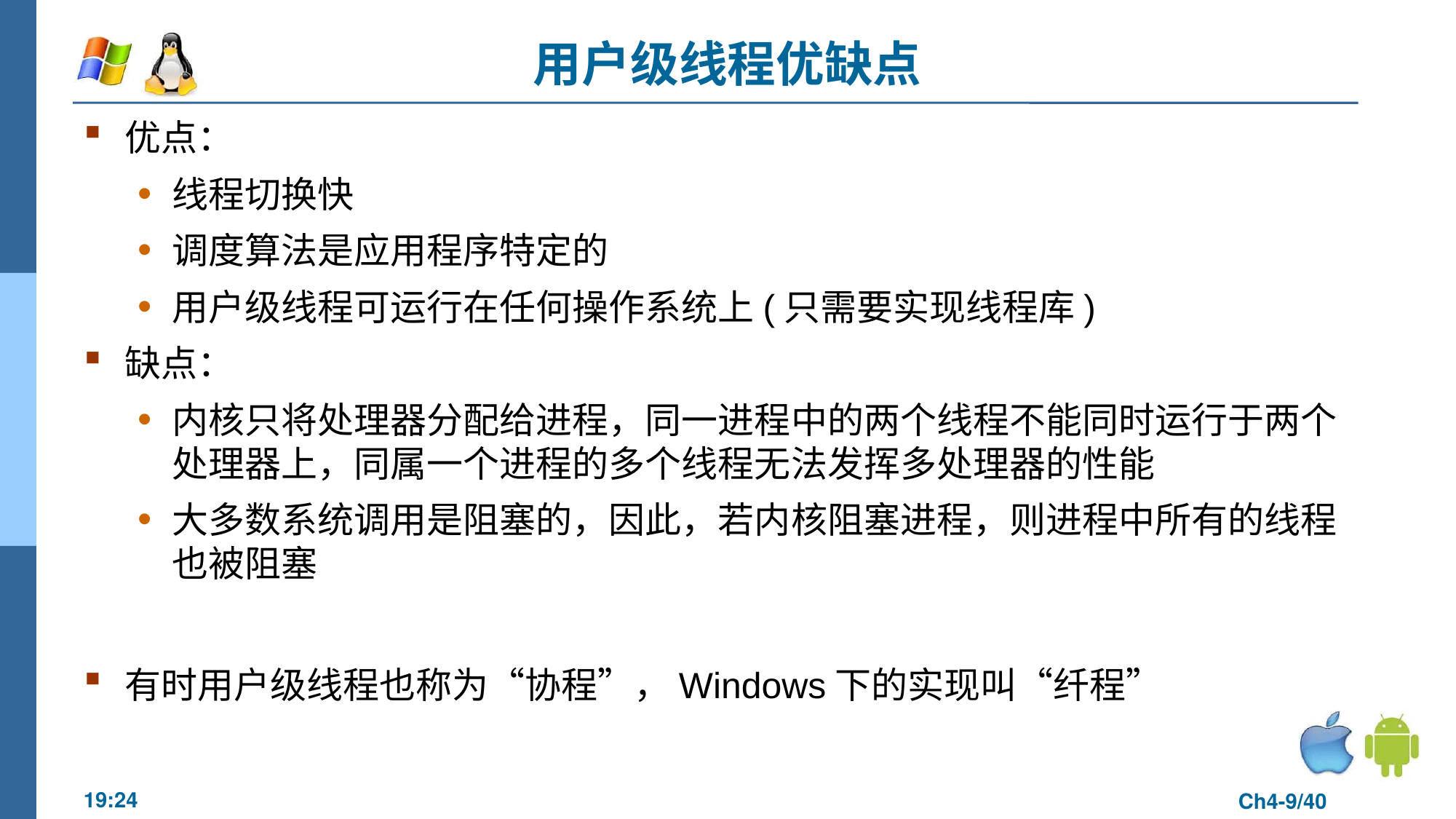

# 用户级线程优缺点
优点：
线程切换快
调度算法是应用程序特定的
用户级线程可运行在任何操作系统上(只需要实现线程库)
缺点：
内核只将处理器分配给进程，同一进程中的两个线程不能同时运行于两个处理器上，同属一个进程的多个线程无法发挥多处理器的性能
大多数系统调用是阻塞的，因此，若内核阻塞进程，则进程中所有的线程也被阻塞

有时用户级线程也称为“协程”，Windows下的实现叫“纤程”